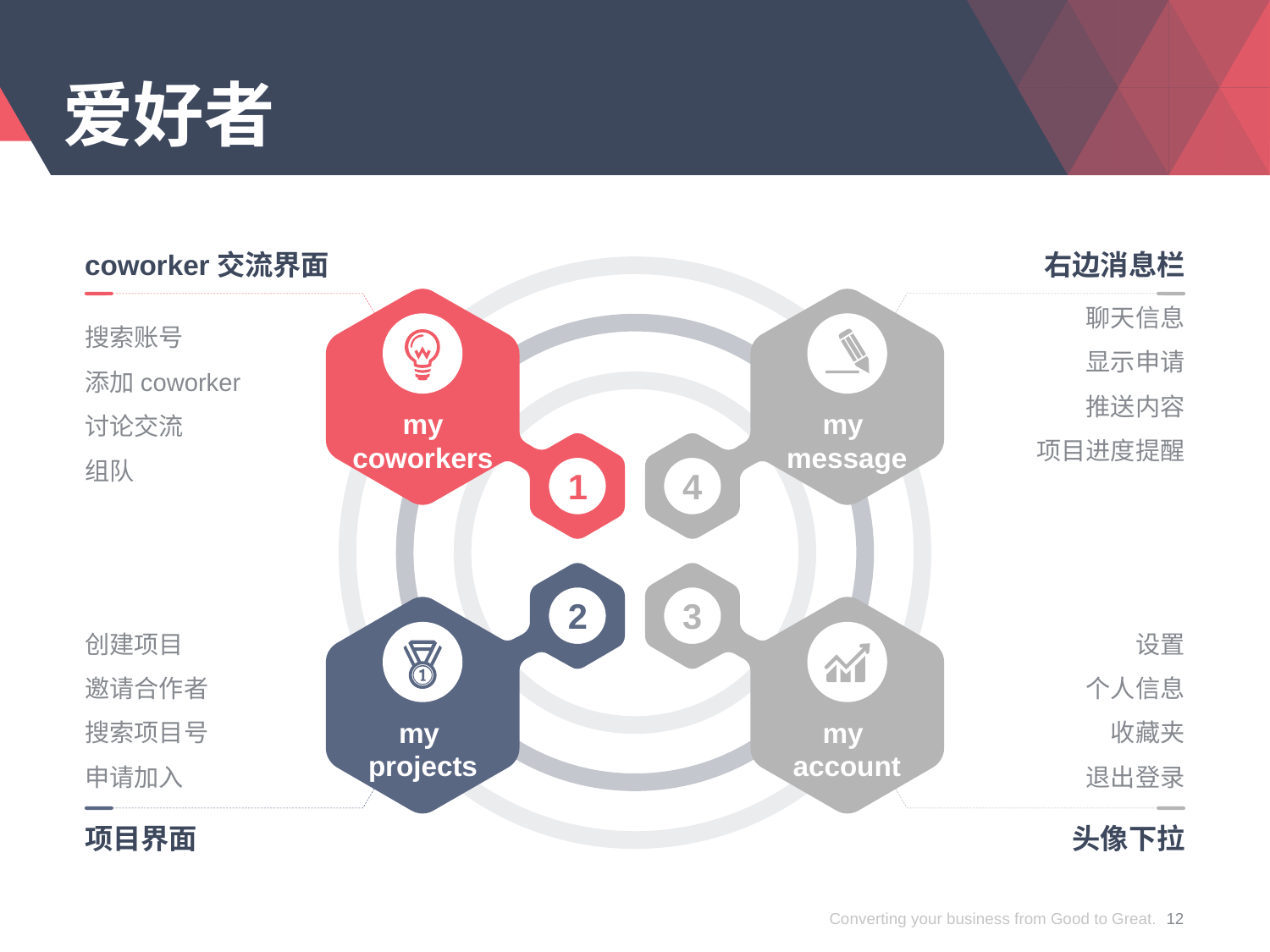

# 爱好者
coworker交流界面
右边消息栏

my coworkers
1

my
message
4

搜索账号
添加coworker
讨论交流
组队
聊天信息
显示申请
推送内容
项目进度提醒

2

my
projects

3

my
account
创建项目
邀请合作者
搜索项目号
申请加入
设置
个人信息
收藏夹
退出登录

项目界面
头像下拉
Converting your business from Good to Great.
12